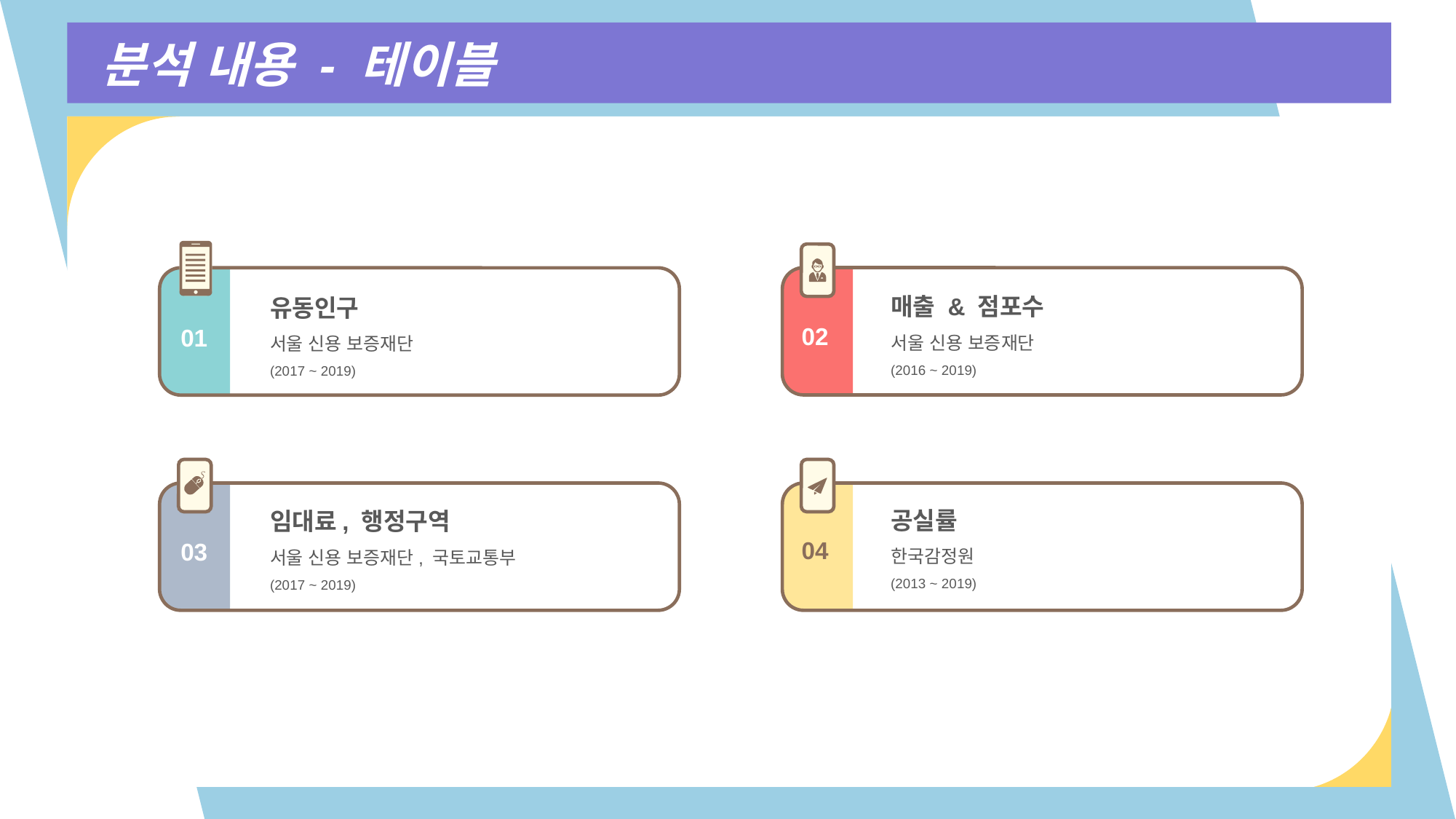

분석 내용 - 테이블

매출 & 점포수
서울 신용 보증재단
(2016 ~ 2019)
유동인구
서울 신용 보증재단
(2017 ~ 2019)
02
01

공실률
한국감정원
(2013 ~ 2019)
임대료, 행정구역
서울 신용 보증재단, 국토교통부
(2017 ~ 2019)
04
03